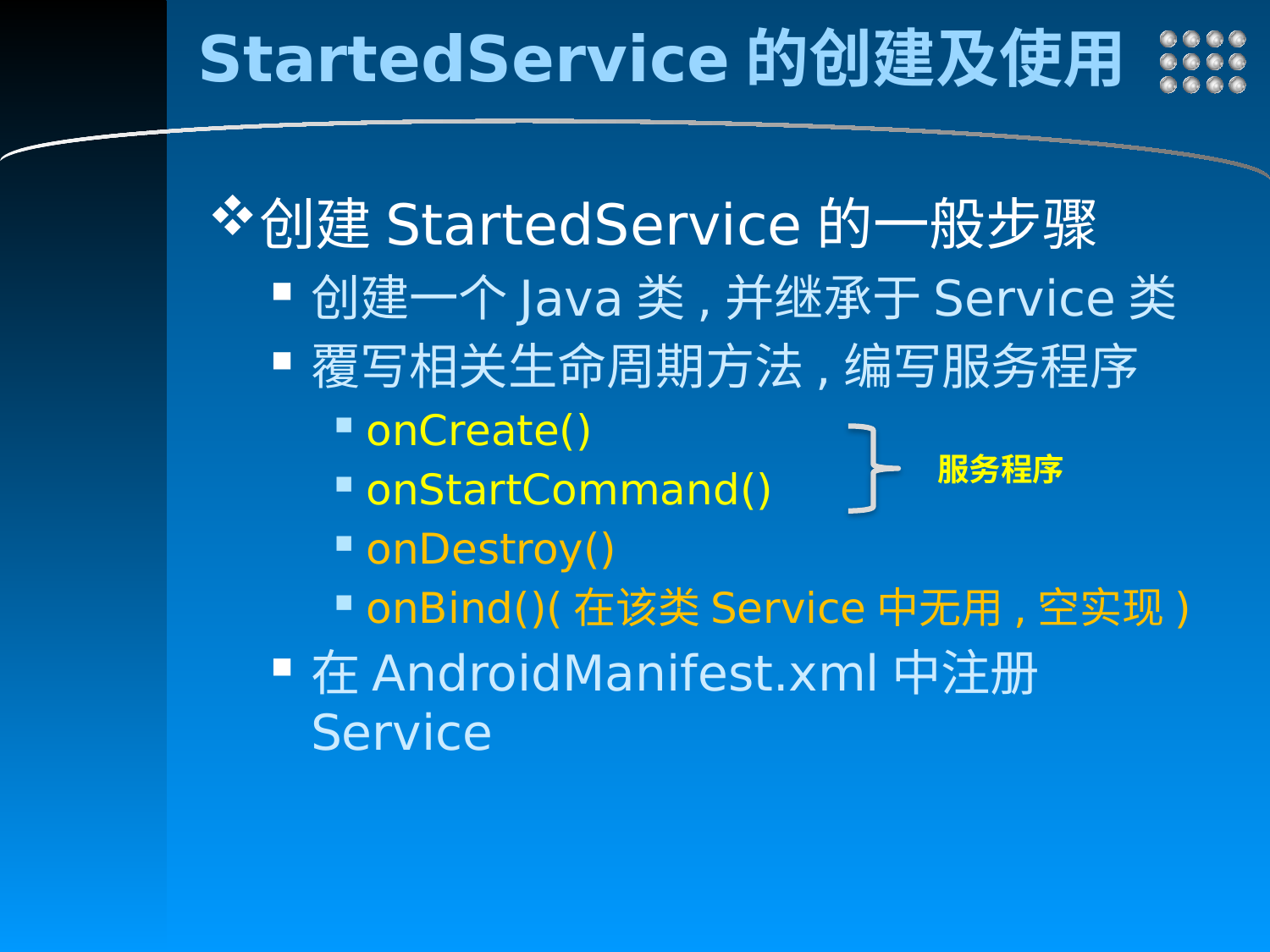

# StartedService的创建及使用
创建StartedService的一般步骤
创建一个Java类,并继承于Service类
覆写相关生命周期方法,编写服务程序
onCreate()
onStartCommand()
onDestroy()
onBind()(在该类Service中无用,空实现)
在AndroidManifest.xml中注册Service

服务程序